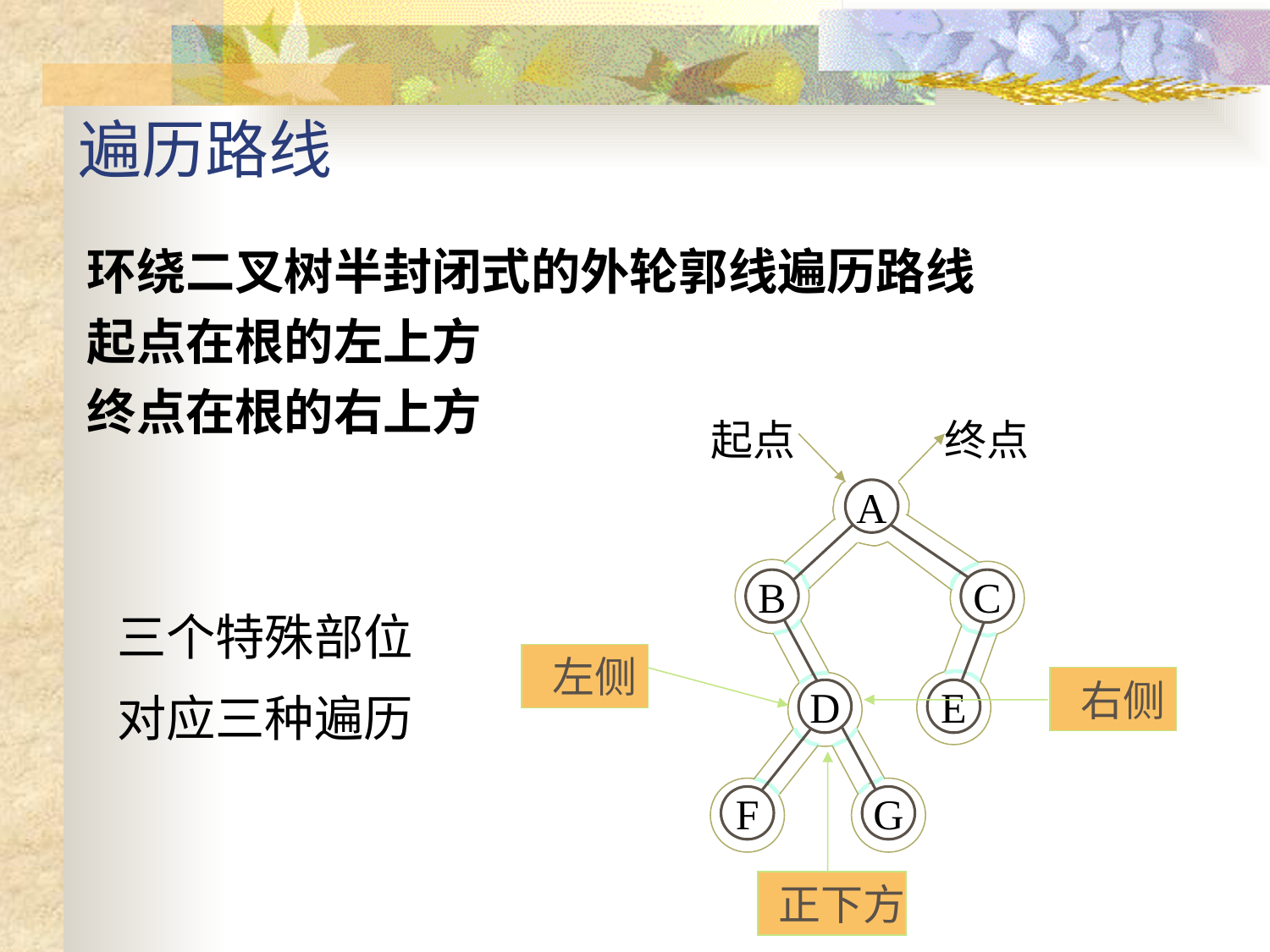

遍历路线
环绕二叉树半封闭式的外轮郭线遍历路线
起点在根的左上方
终点在根的右上方
起点
终点

A

B
C

D
E

F
G

三个特殊部位
对应三种遍历
 左侧

 右侧

 正下方